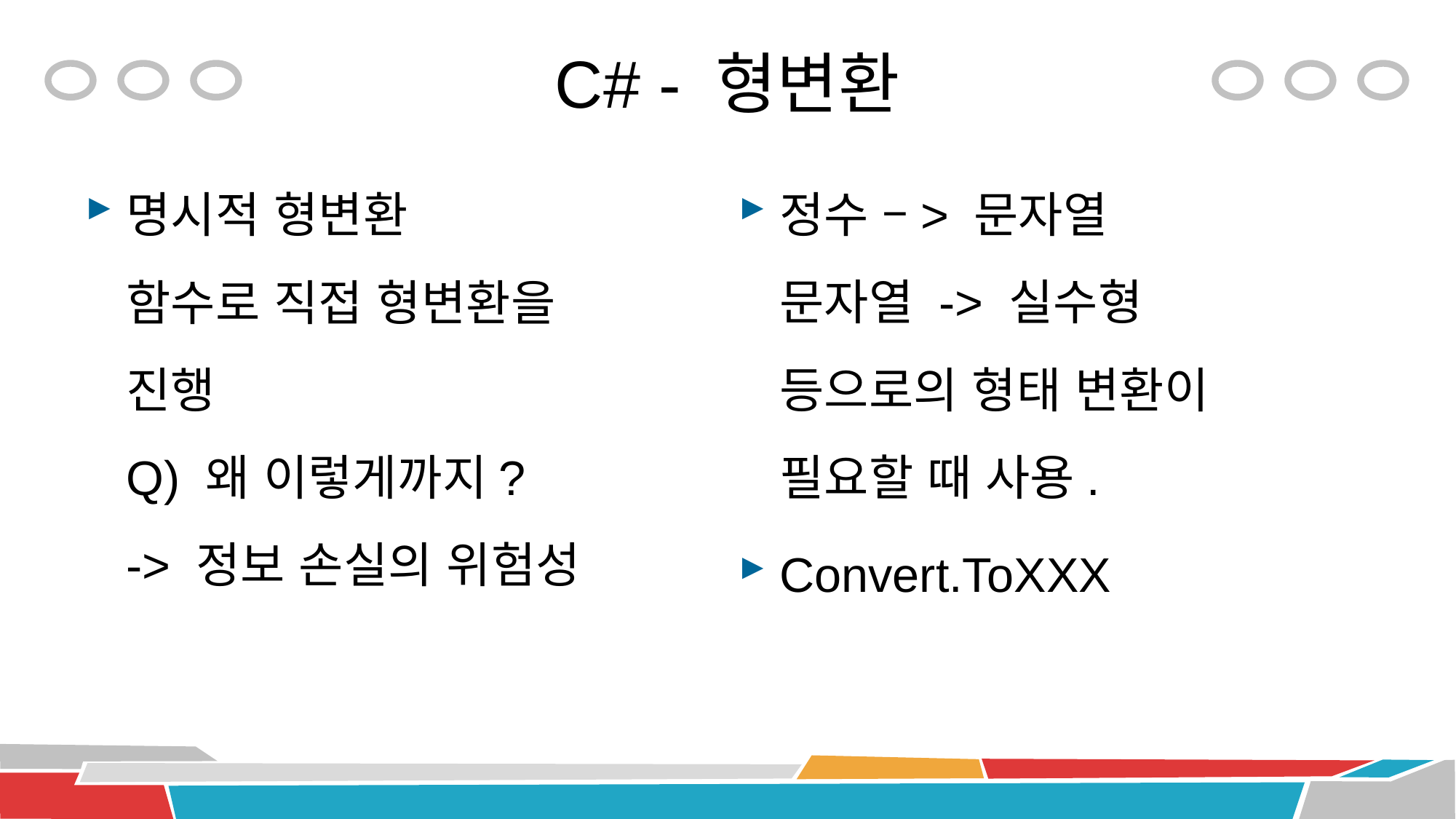

# C# - 형변환
명시적 형변환
함수로 직접 형변환을 진행
Q) 왜 이렇게까지?
-> 정보 손실의 위험성
정수 –> 문자열
문자열 -> 실수형 등으로의 형태 변환이 필요할 때 사용.
Convert.ToXXX